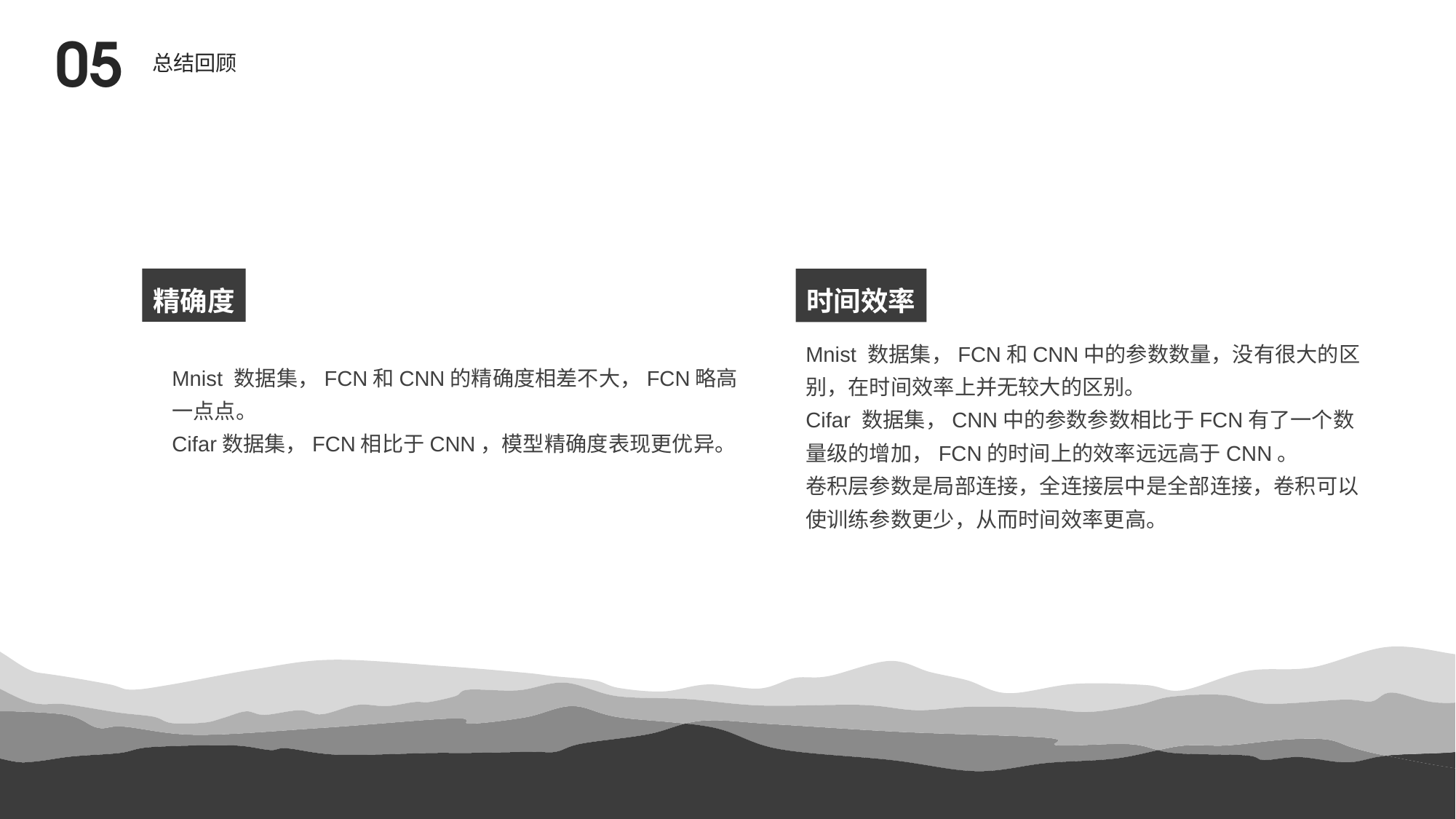

05
总结回顾
精确度
时间效率
Mnist 数据集，FCN和CNN中的参数数量，没有很大的区别，在时间效率上并无较大的区别。
Cifar 数据集，CNN中的参数参数相比于FCN有了一个数量级的增加，FCN的时间上的效率远远高于CNN。
卷积层参数是局部连接，全连接层中是全部连接，卷积可以使训练参数更少，从而时间效率更高。
Mnist 数据集，FCN和CNN的精确度相差不大，FCN略高一点点。
Cifar数据集，FCN相比于CNN，模型精确度表现更优异。